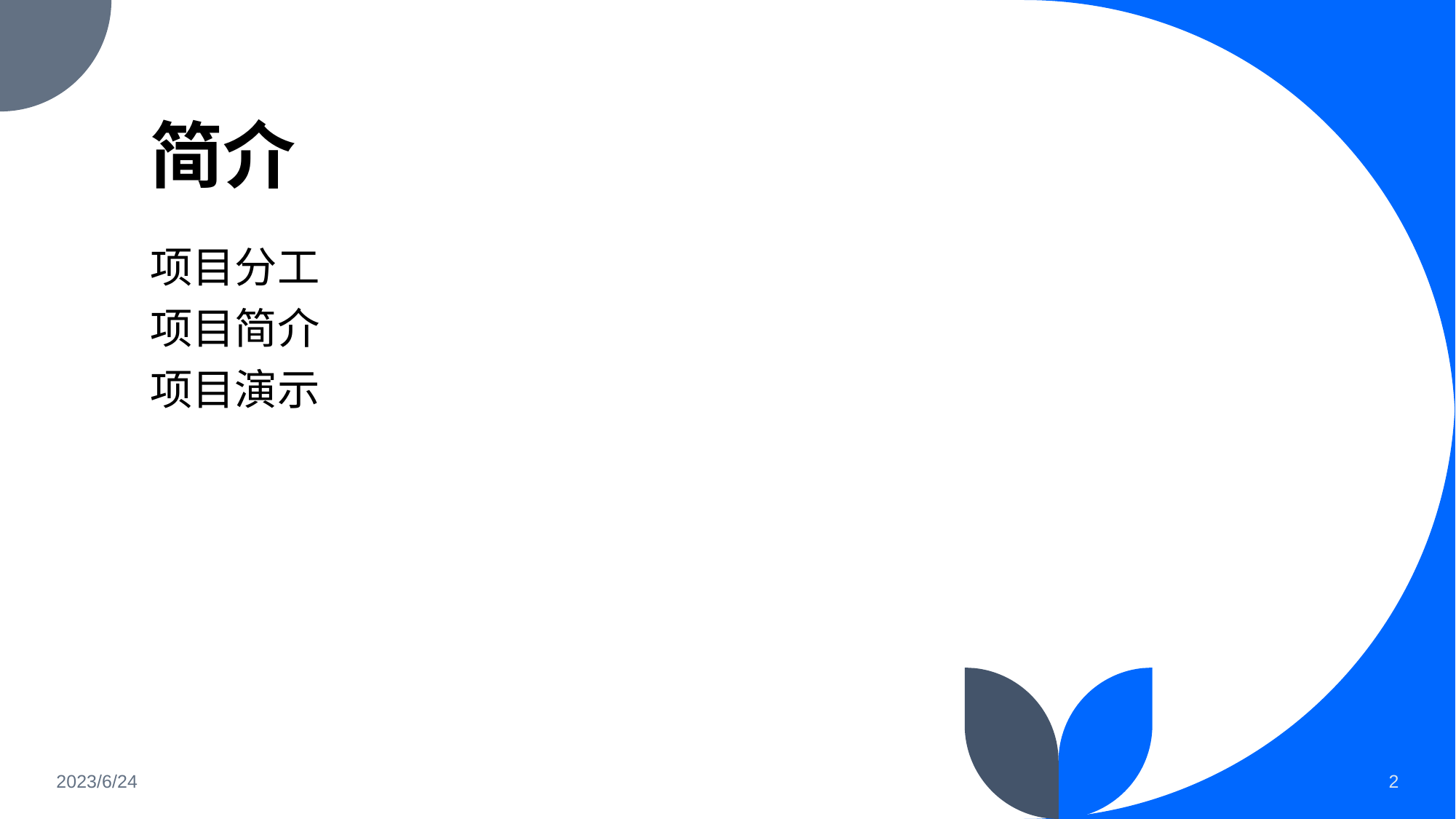

# 简介
项目分工
项目简介
项目演示
2023/6/24
2